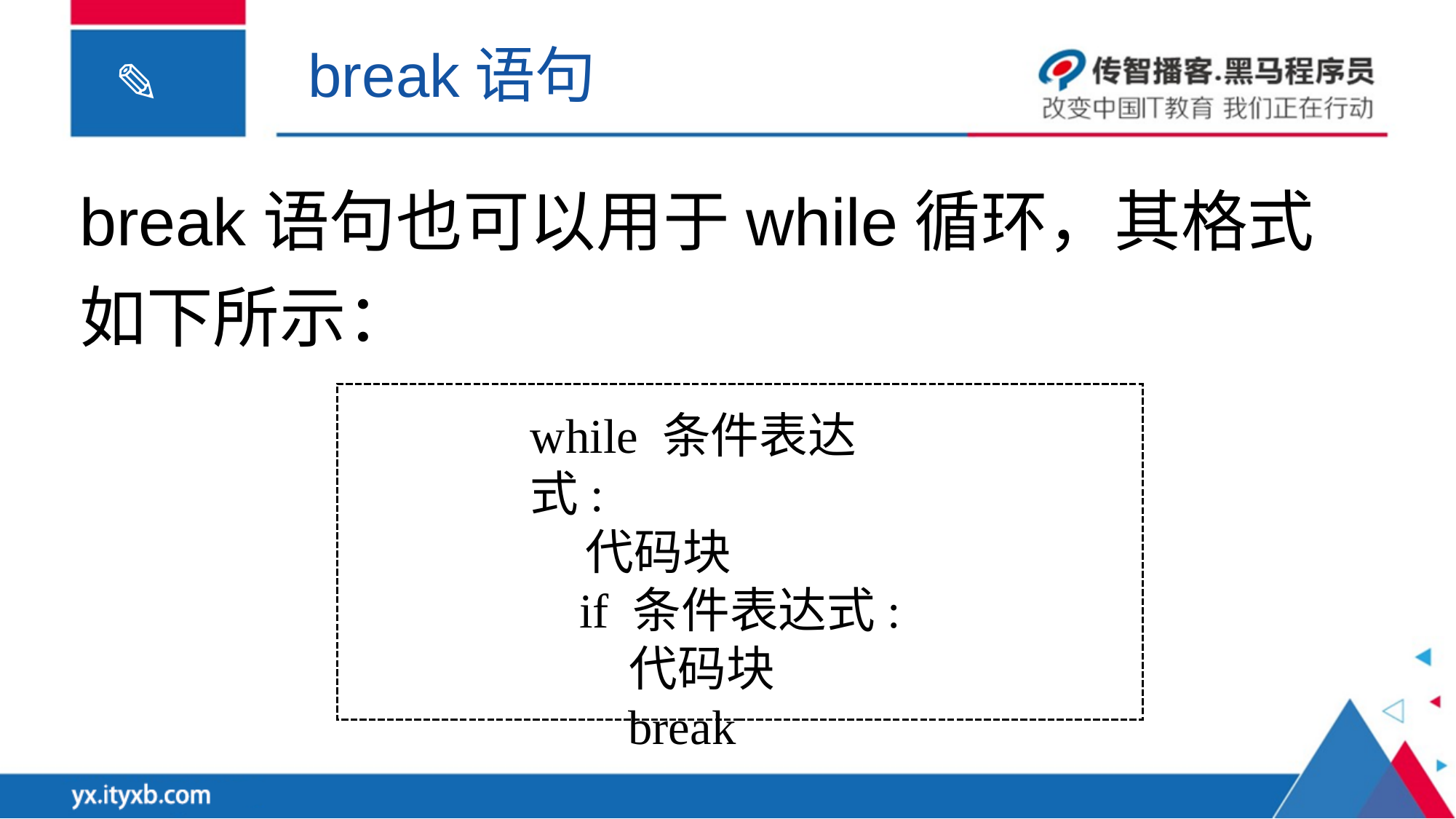

break语句
break语句也可以用于while循环，其格式如下所示：

while 条件表达式:
    代码块
    if 条件表达式:
        代码块
        break